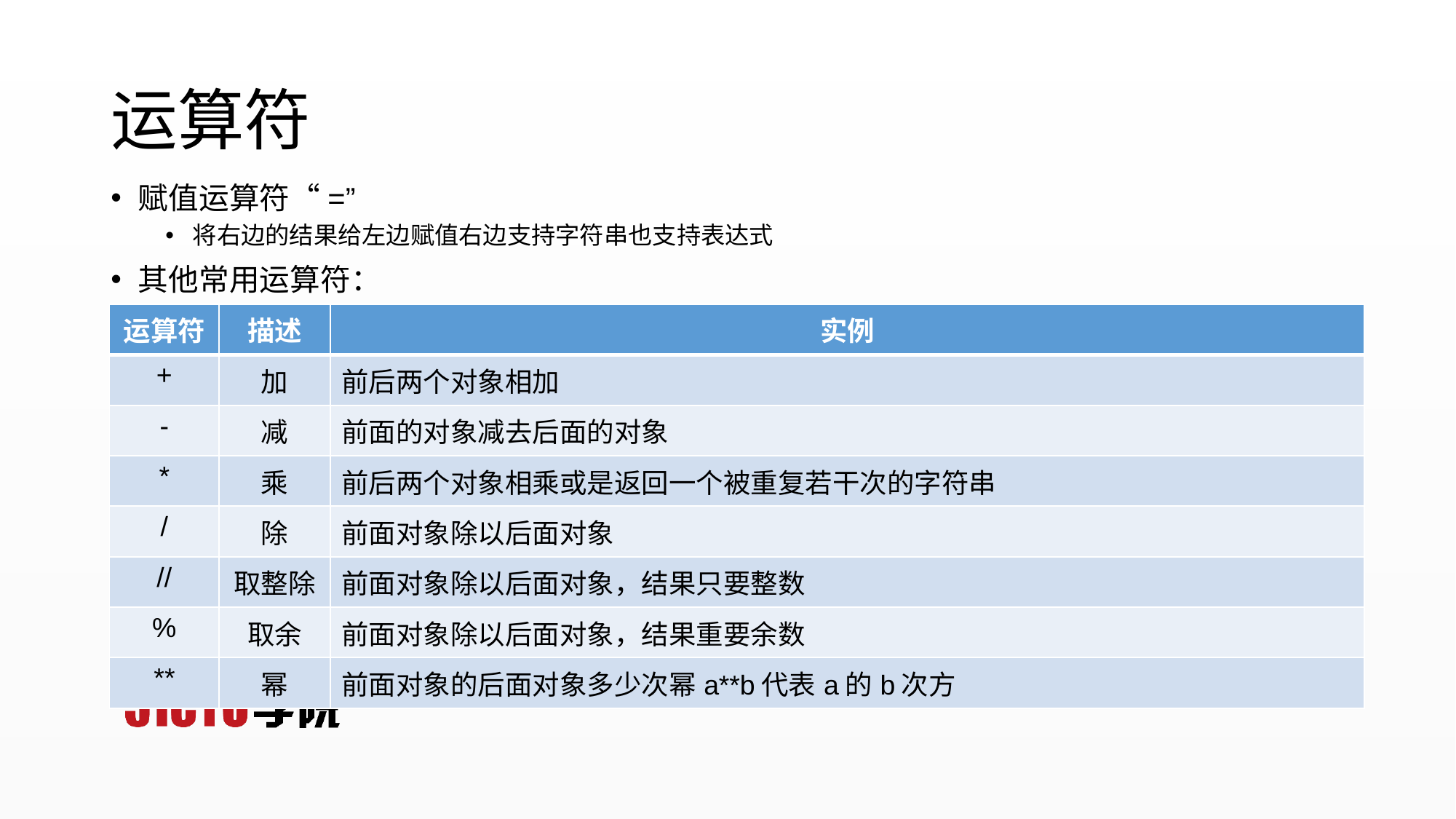

# 运算符
赋值运算符“=”
将右边的结果给左边赋值右边支持字符串也支持表达式
其他常用运算符：
| 运算符 | 描述 | 实例 |
| --- | --- | --- |
| + | 加 | 前后两个对象相加 |
| - | 减 | 前面的对象减去后面的对象 |
| \* | 乘 | 前后两个对象相乘或是返回一个被重复若干次的字符串 |
| / | 除 | 前面对象除以后面对象 |
| // | 取整除 | 前面对象除以后面对象，结果只要整数 |
| % | 取余 | 前面对象除以后面对象，结果重要余数 |
| \*\* | 幂 | 前面对象的后面对象多少次幂a\*\*b代表a的b次方 |